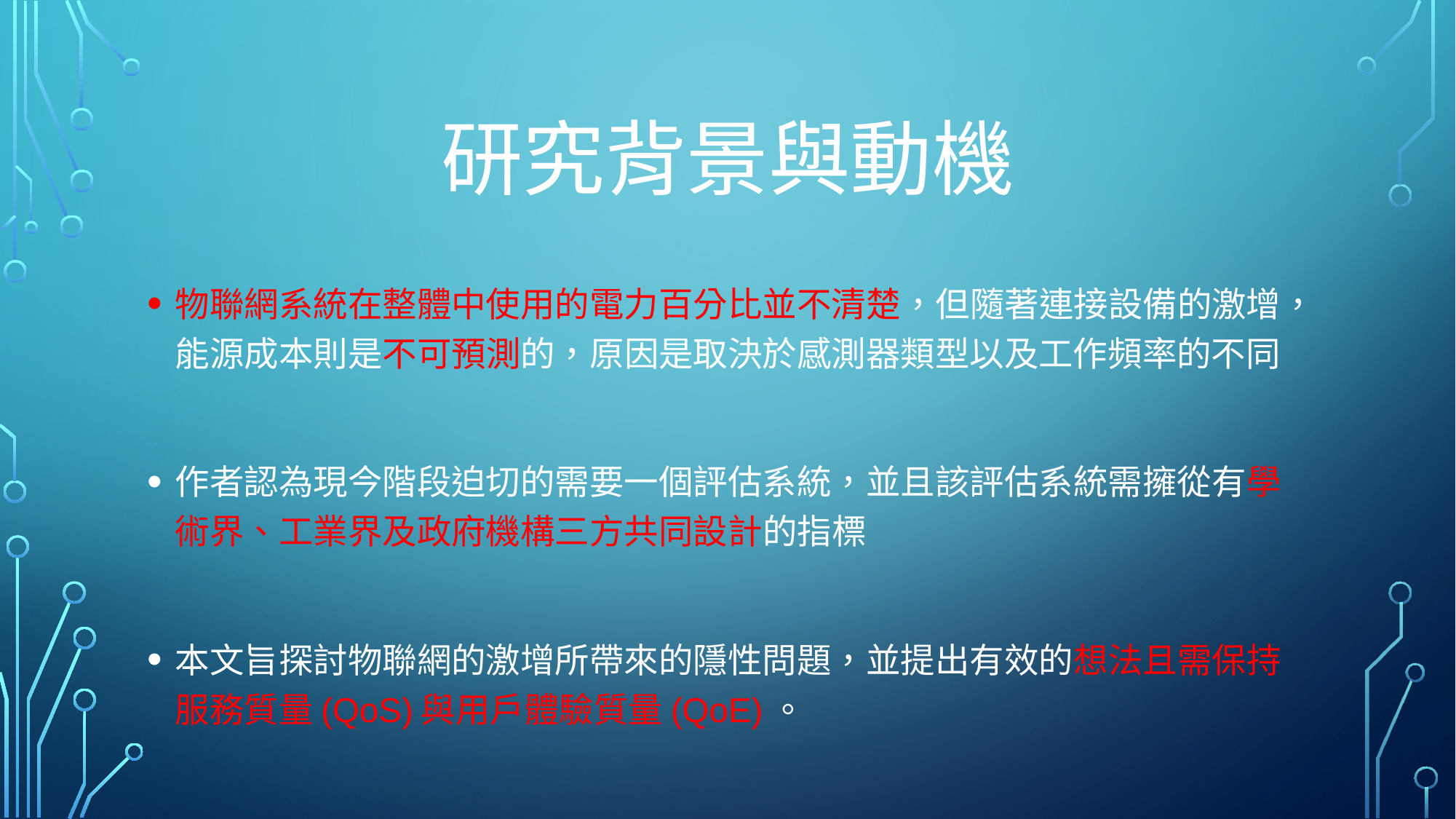

# 研究背景與動機
物聯網系統在整體中使用的電力百分比並不清楚，但隨著連接設備的激增，能源成本則是不可預測的，原因是取決於感測器類型以及工作頻率的不同

作者認為現今階段迫切的需要一個評估系統，並且該評估系統需擁從有學術界、工業界及政府機構三方共同設計的指標

本文旨探討物聯網的激增所帶來的隱性問題，並提出有效的想法且需保持服務質量(QoS)與用戶體驗質量(QoE)。